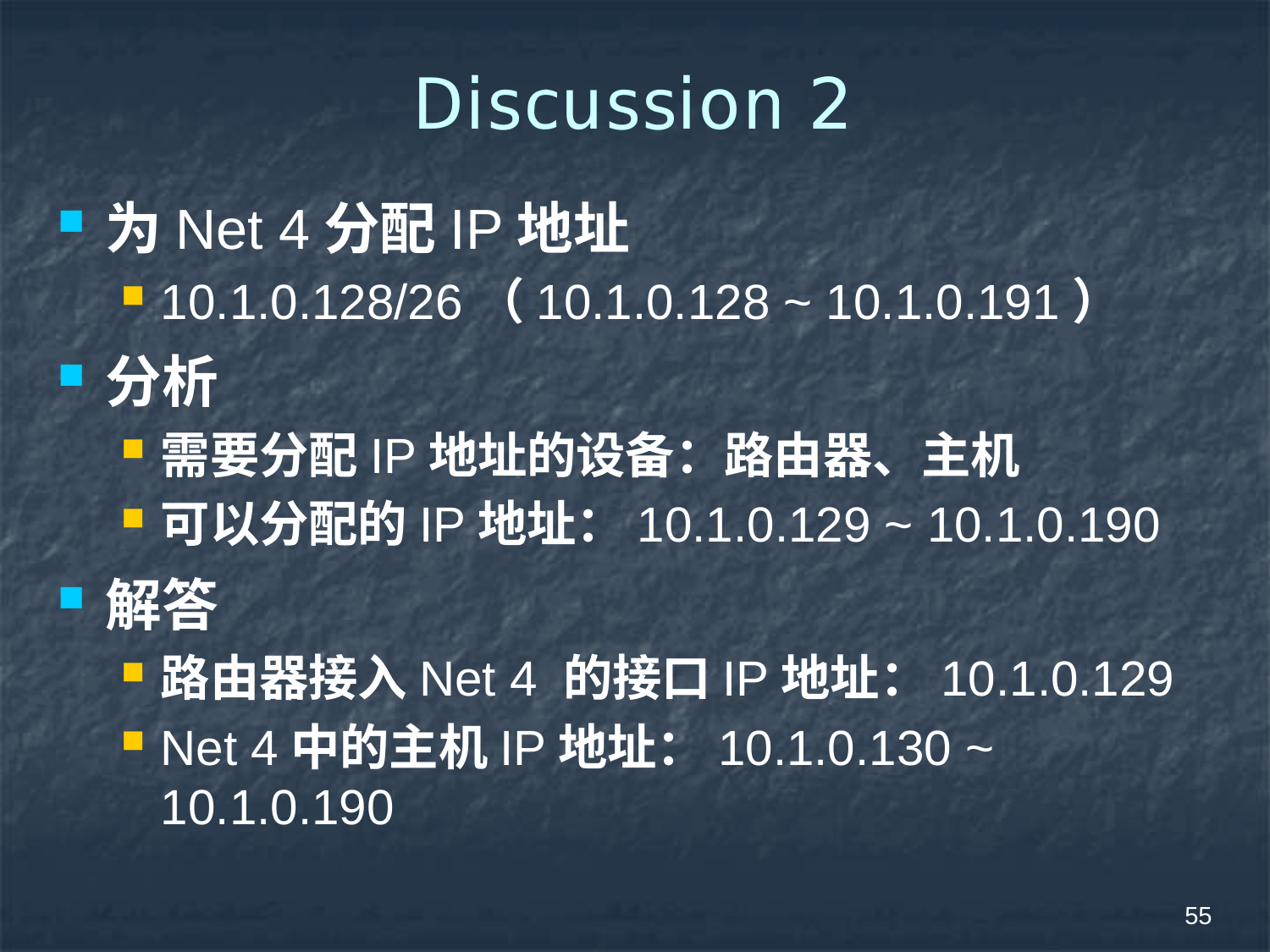

# Discussion 2
为Net 4分配IP地址
10.1.0.128/26（10.1.0.128 ~ 10.1.0.191）
分析
需要分配IP地址的设备：路由器、主机
可以分配的IP地址：10.1.0.129 ~ 10.1.0.190
解答
路由器接入Net 4 的接口IP地址：10.1.0.129
Net 4中的主机IP地址：10.1.0.130 ~ 10.1.0.190
55